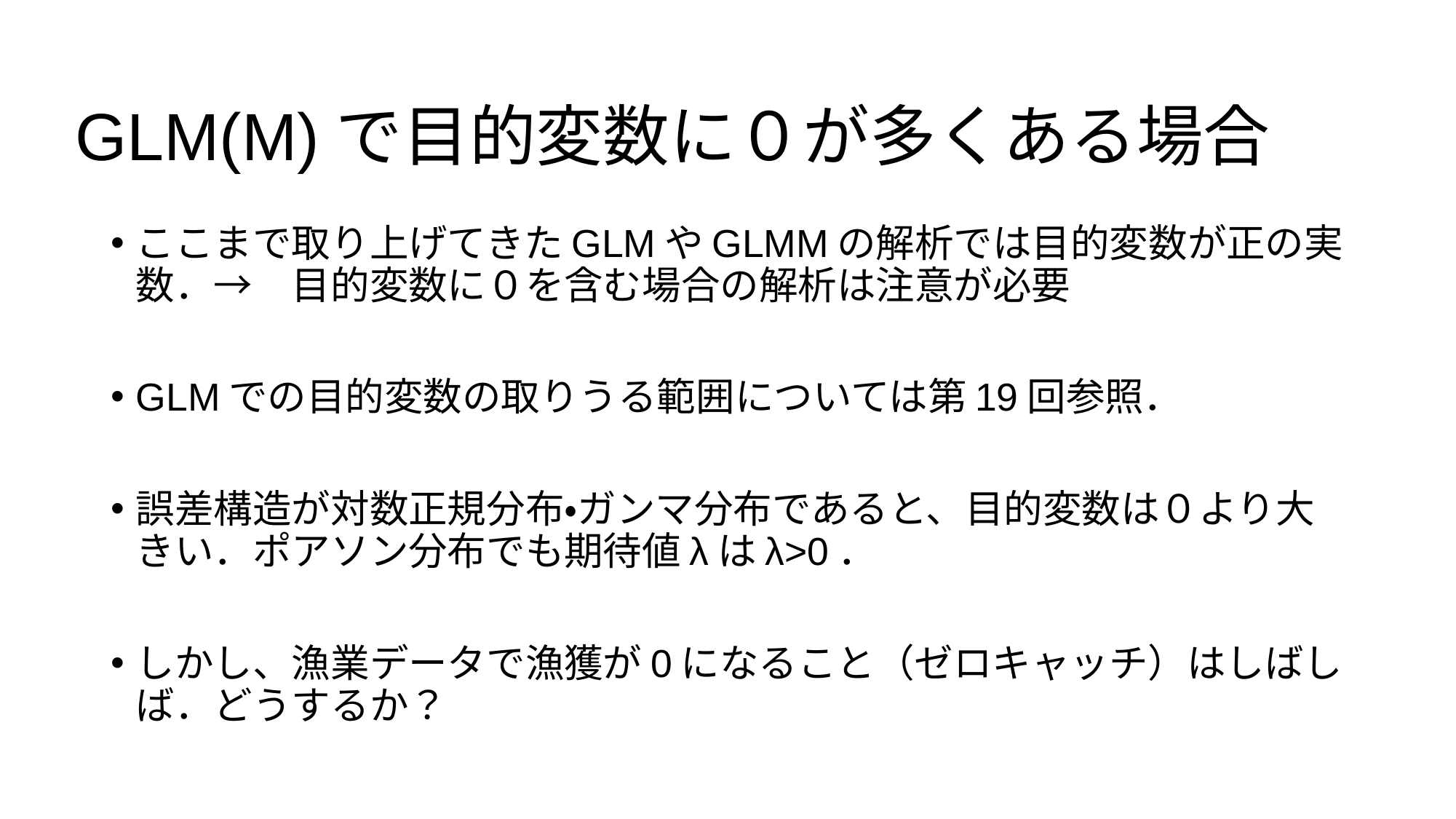

# GLM(M)で目的変数に０が多くある場合
ここまで取り上げてきたGLMやGLMMの解析では目的変数が正の実数．→　目的変数に０を含む場合の解析は注意が必要

GLMでの目的変数の取りうる範囲については第19回参照．

誤差構造が対数正規分布・ガンマ分布であると、目的変数は０より大きい．ポアソン分布でも期待値λはλ>0．

しかし、漁業データで漁獲が0になること（ゼロキャッチ）はしばしば．どうするか？